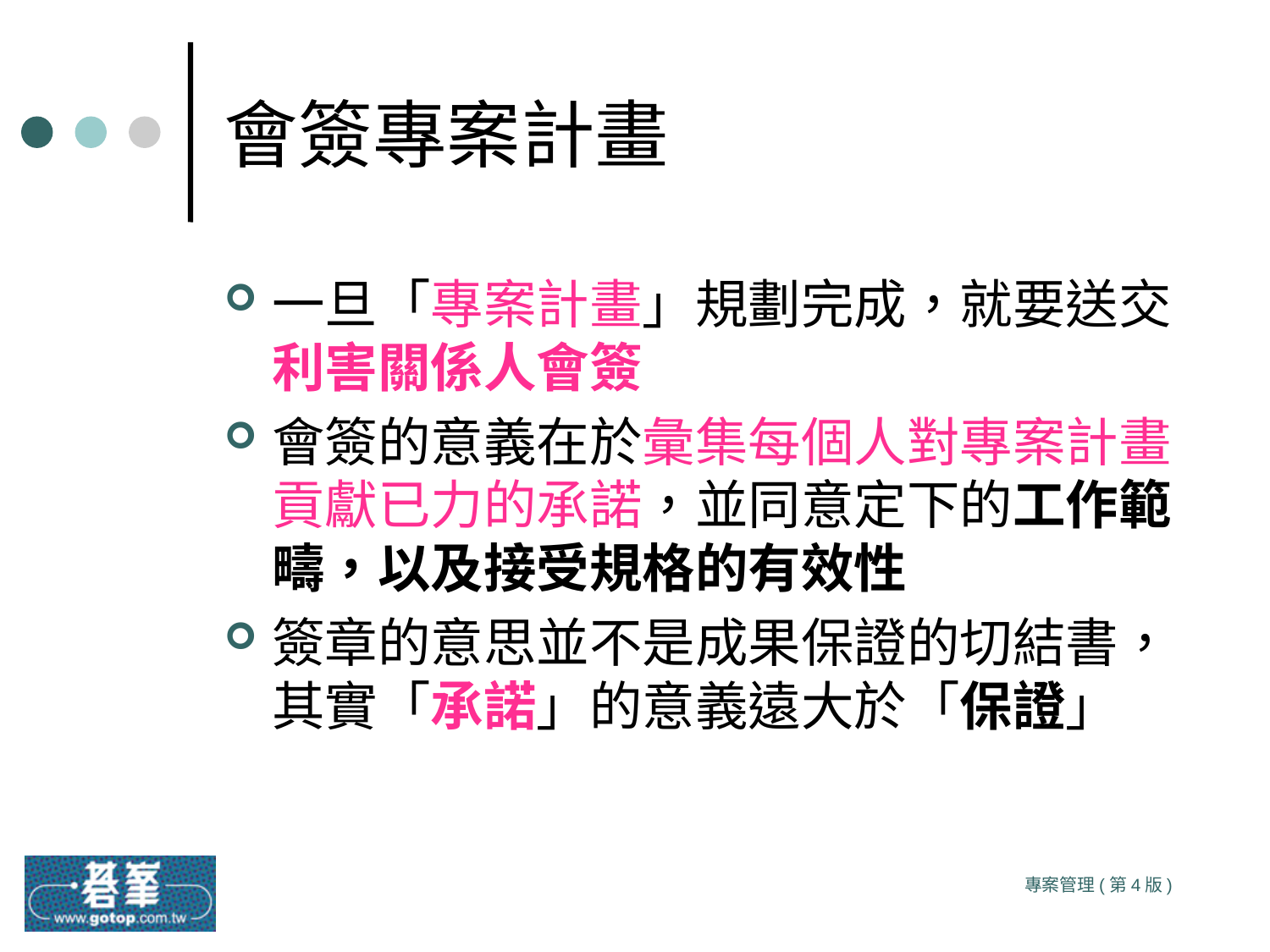

# 會簽專案計畫
一旦「專案計畫」規劃完成，就要送交利害關係人會簽
會簽的意義在於彙集每個人對專案計畫貢獻已力的承諾，並同意定下的工作範疇，以及接受規格的有效性
簽章的意思並不是成果保證的切結書，其實「承諾」的意義遠大於「保證」
專案管理(第4版)